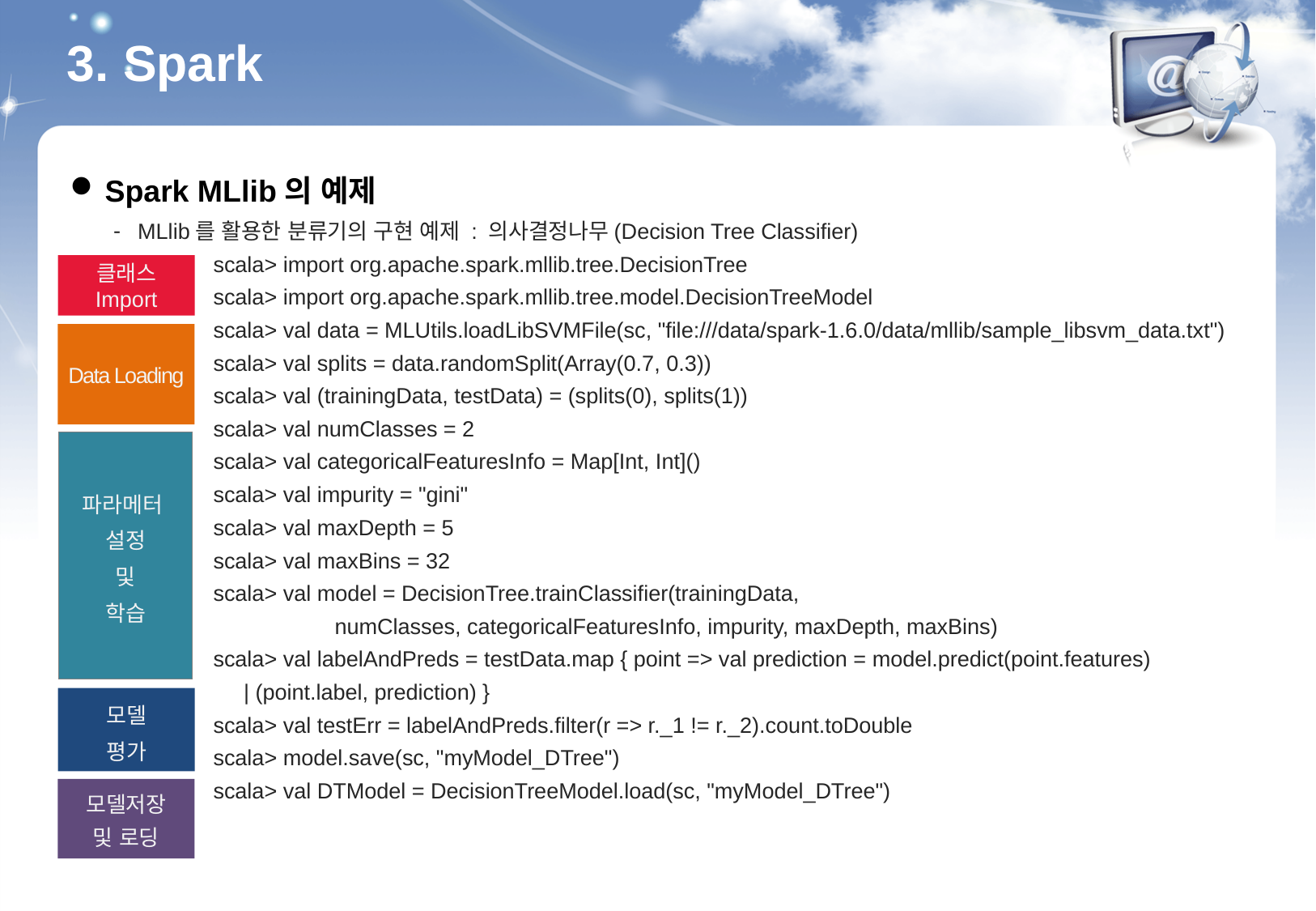

3. Spark
Spark MLlib의 예제

MLlib를 활용한 분류기의 구현 예제 : 의사결정나무(Decision Tree Classifier)
scala> import org.apache.spark.mllib.tree.DecisionTree
scala> import org.apache.spark.mllib.tree.model.DecisionTreeModel
scala> val data = MLUtils.loadLibSVMFile(sc, "file:///data/spark-1.6.0/data/mllib/sample_libsvm_data.txt")
scala> val splits = data.randomSplit(Array(0.7, 0.3))
scala> val (trainingData, testData) = (splits(0), splits(1))
scala> val numClasses = 2
scala> val categoricalFeaturesInfo = Map[Int, Int]()
scala> val impurity = "gini"
scala> val maxDepth = 5
scala> val maxBins = 32
scala> val model = DecisionTree.trainClassifier(trainingData,
	numClasses, categoricalFeaturesInfo, impurity, maxDepth, maxBins)
scala> val labelAndPreds = testData.map { point => val prediction = model.predict(point.features)
     | (point.label, prediction) }
scala> val testErr = labelAndPreds.filter(r => r._1 != r._2).count.toDouble
scala> model.save(sc, "myModel_DTree")
scala> val DTModel = DecisionTreeModel.load(sc, "myModel_DTree")
클래스
Import
Data Loading
파라메터
설정
및
학습
모델
평가
모델저장
및 로딩